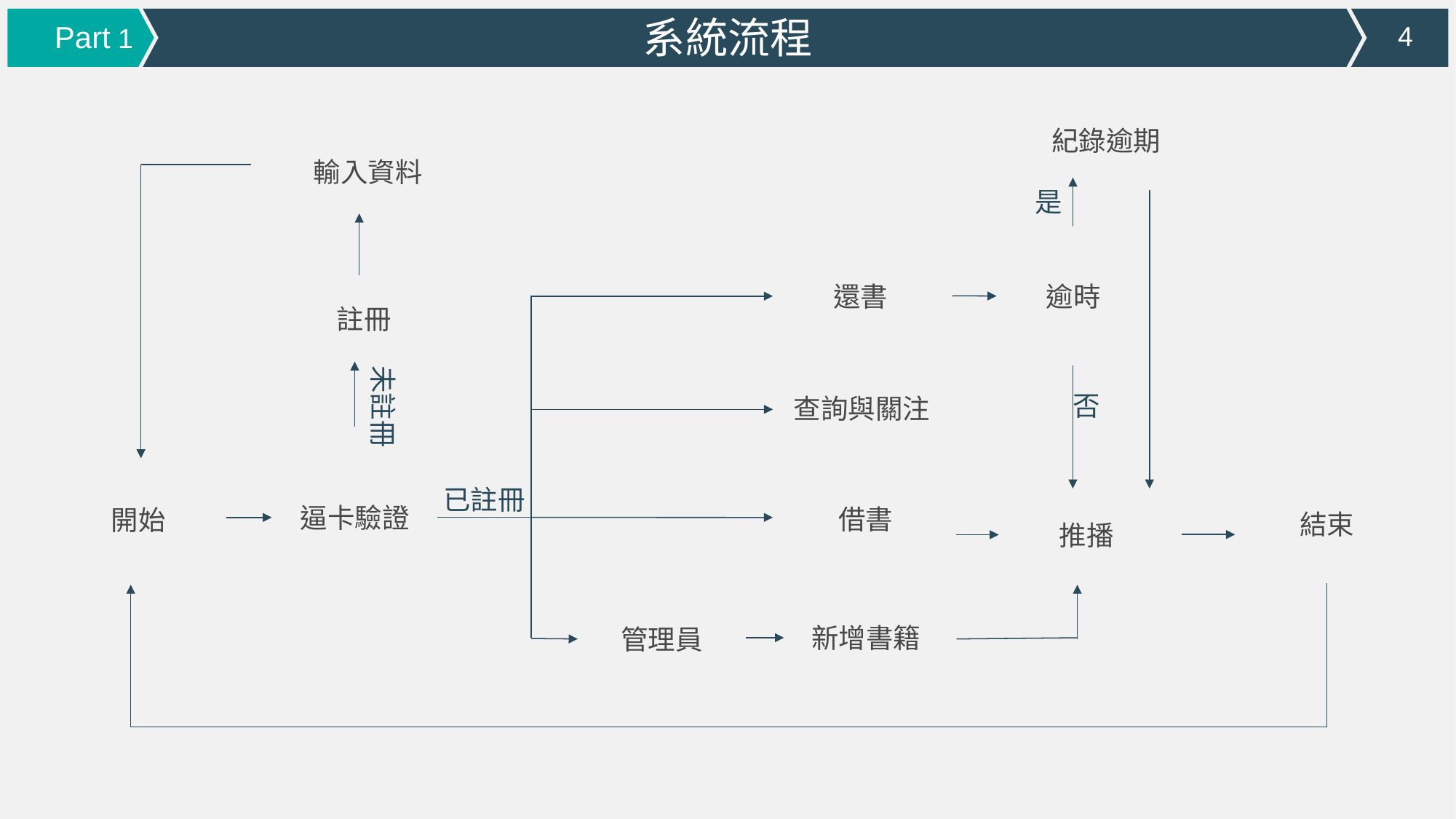

系統流程
Part 1

紀錄逾期

輸入資料
是

逾時

還書

註冊
未註冊

查詢與關注
否

已註冊

借書
逼卡驗證
開始
結束

推播

新增書籍
管理員